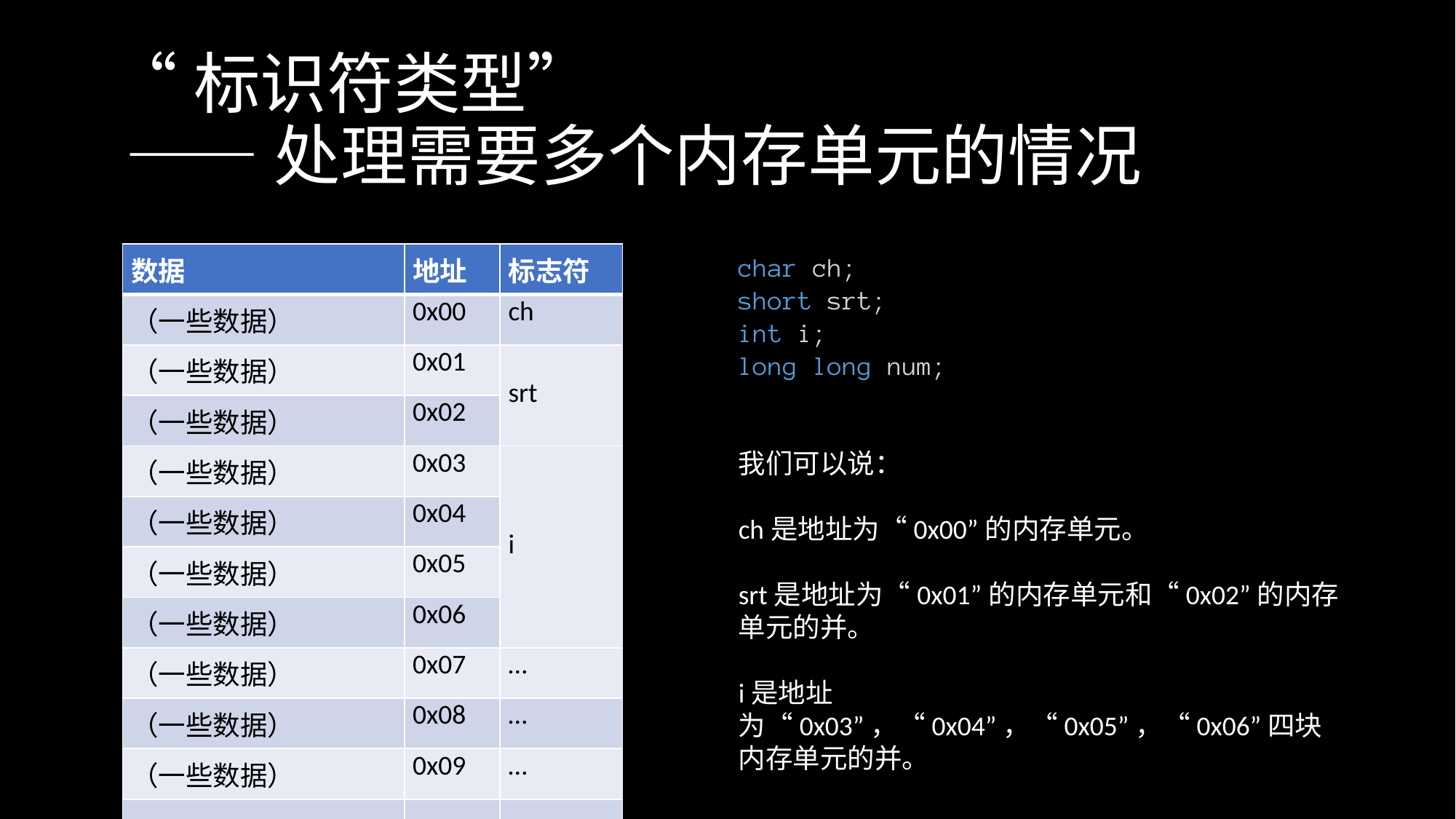

# “标识符类型” —— 处理需要多个内存单元的情况
| 数据 | 地址 | 标志符 |
| --- | --- | --- |
| （一些数据） | 0x00 | ch |
| （一些数据） | 0x01 | srt |
| （一些数据） | 0x02 |  |
| （一些数据） | 0x03 | i |
| （一些数据） | 0x04 |  |
| （一些数据） | 0x05 |  |
| （一些数据） | 0x06 |  |
| （一些数据） | 0x07 | … |
| （一些数据） | 0x08 | … |
| （一些数据） | 0x09 | … |
| … | … | … |
char ch;
short srt;
int i;
long long num;

我们可以说：

ch是地址为“0x00”的内存单元。

srt是地址为“0x01”的内存单元和“0x02”的内存单元的并。

i是地址为“0x03”，“0x04”，“0x05”，“0x06”四块内存单元的并。